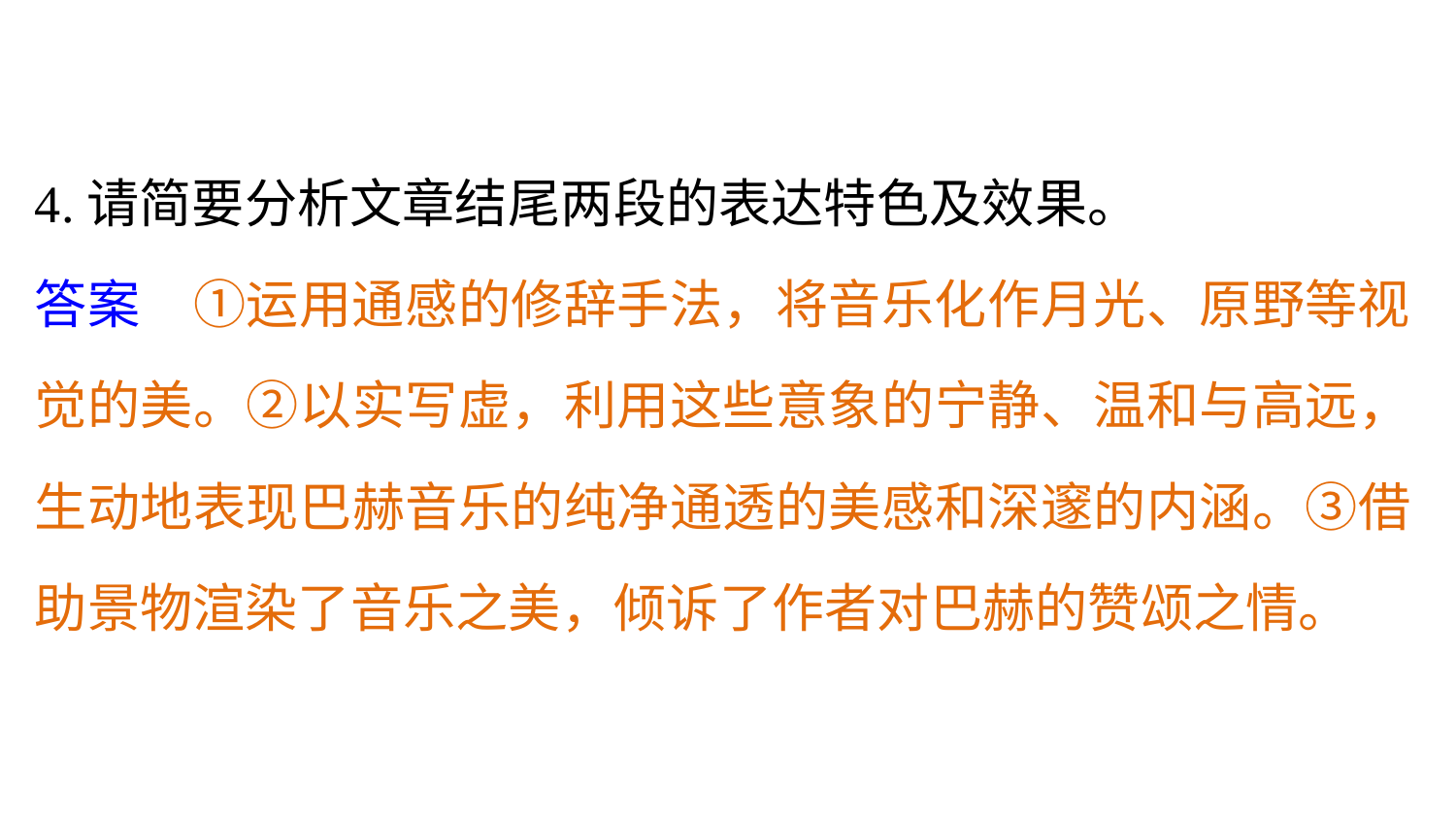

4.请简要分析文章结尾两段的表达特色及效果。
答案　①运用通感的修辞手法，将音乐化作月光、原野等视觉的美。②以实写虚，利用这些意象的宁静、温和与高远，生动地表现巴赫音乐的纯净通透的美感和深邃的内涵。③借助景物渲染了音乐之美，倾诉了作者对巴赫的赞颂之情。